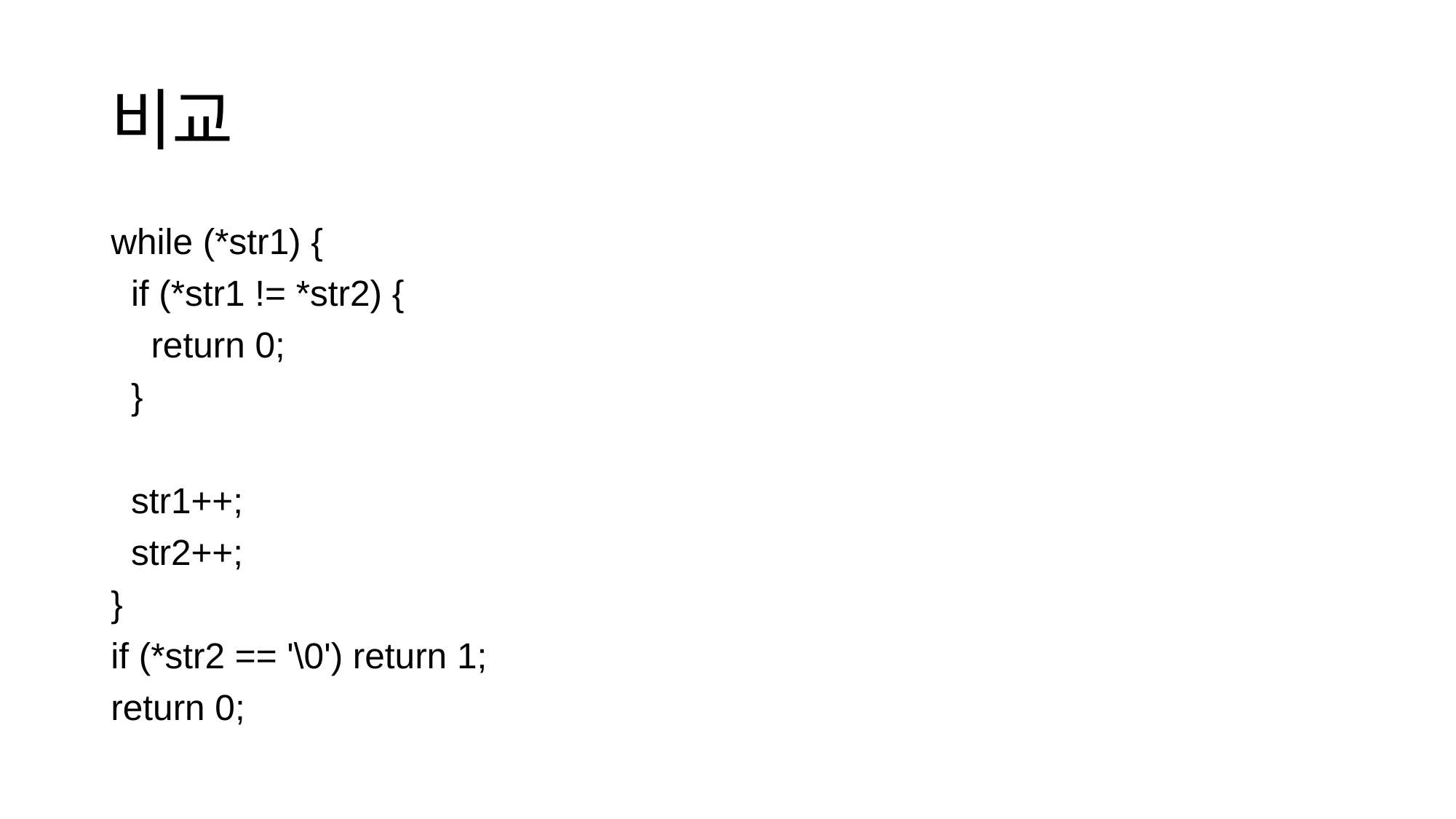

# 비교
while (*str1) {
  if (*str1 != *str2) {
    return 0;
  }

  str1++;
  str2++;
}
if (*str2 == '\0') return 1;
return 0;